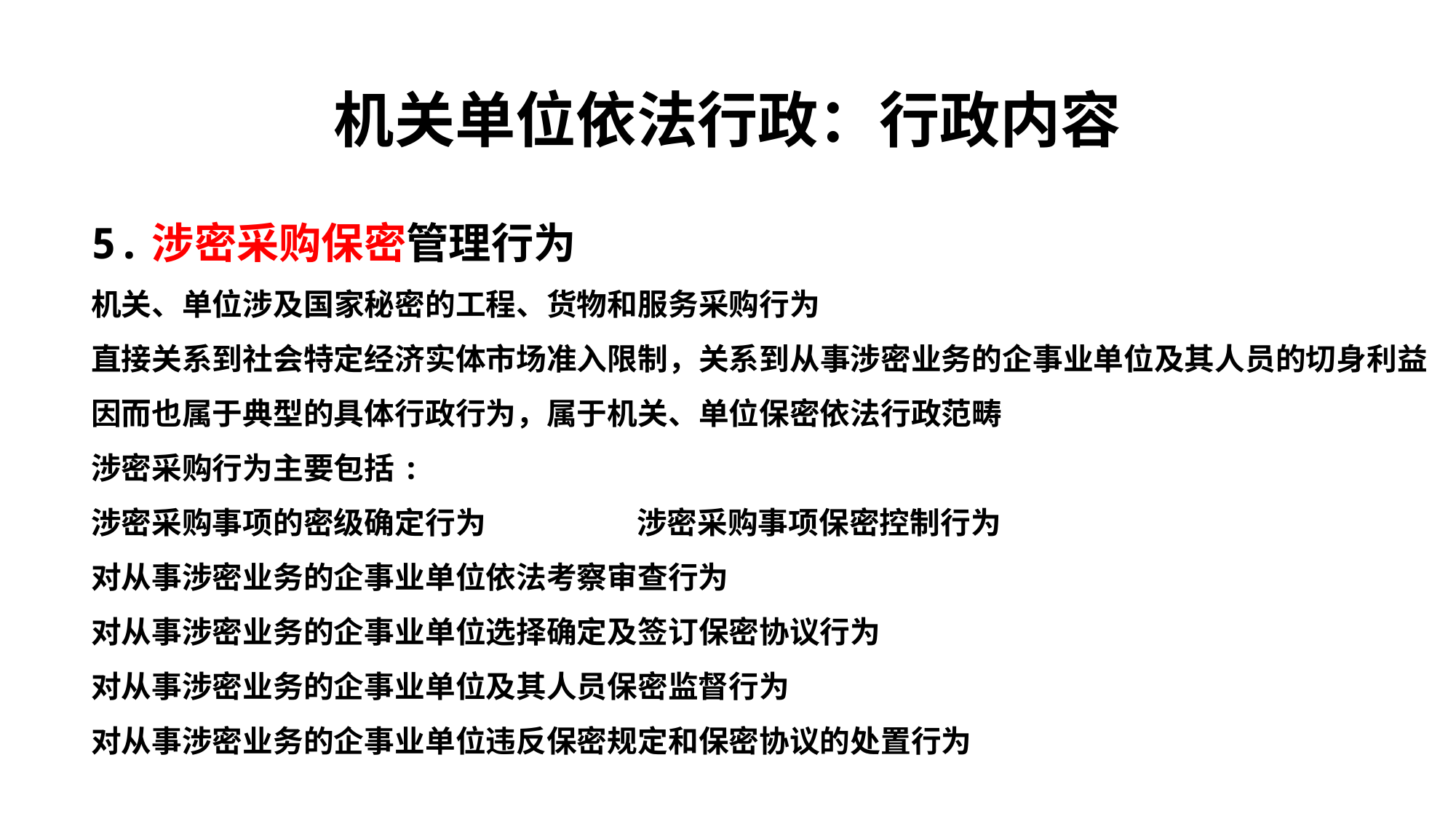

# 机关单位依法行政：行政内容
5.涉密采购保密管理行为
机关、单位涉及国家秘密的工程、货物和服务采购行为
直接关系到社会特定经济实体市场准入限制，关系到从事涉密业务的企事业单位及其人员的切身利益
因而也属于典型的具体行政行为，属于机关、单位保密依法行政范畴
涉密采购行为主要包括:
涉密采购事项的密级确定行为		涉密采购事项保密控制行为
对从事涉密业务的企事业单位依法考察审查行为
对从事涉密业务的企事业单位选择确定及签订保密协议行为
对从事涉密业务的企事业单位及其人员保密监督行为
对从事涉密业务的企事业单位违反保密规定和保密协议的处置行为